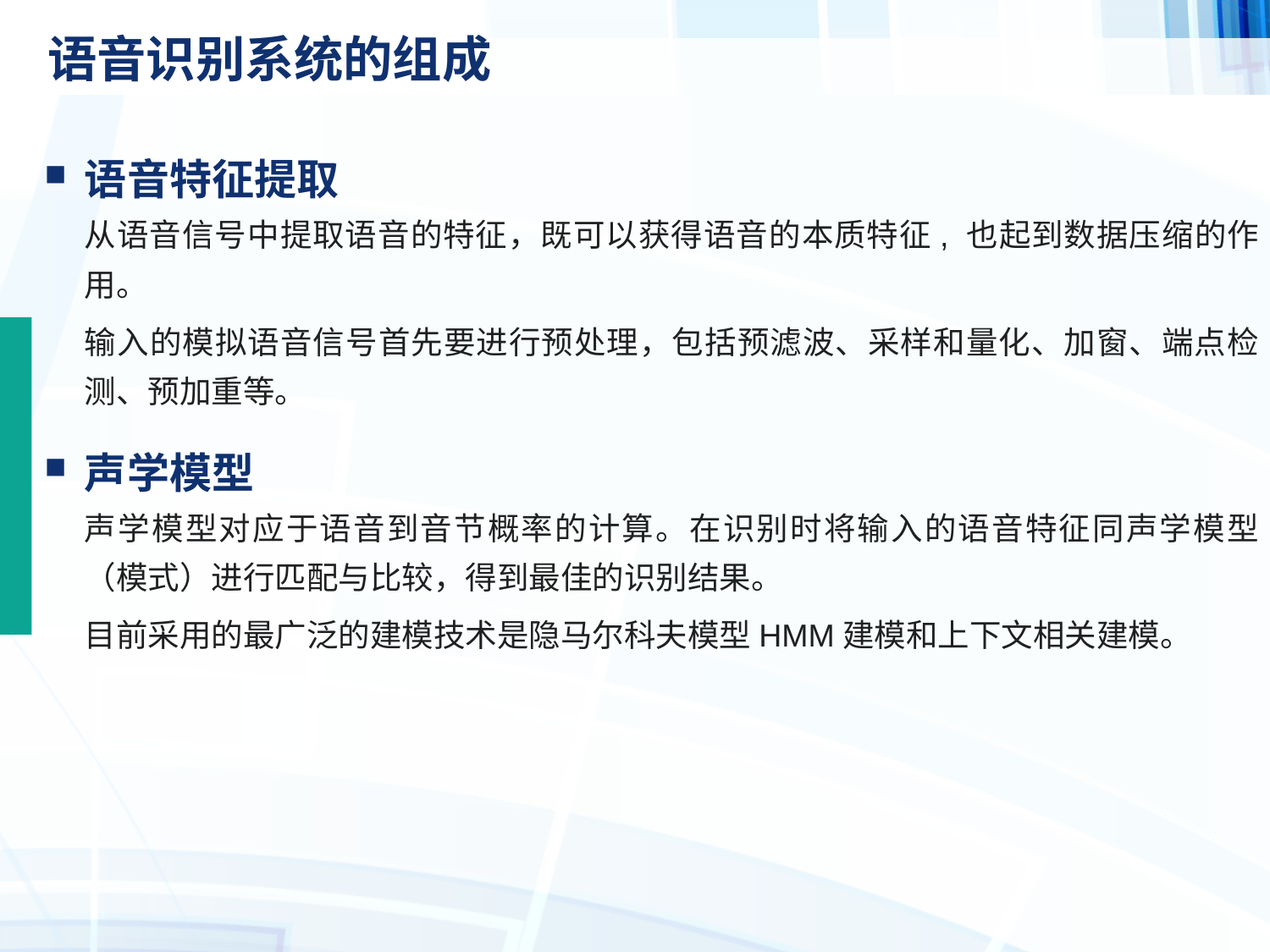

# 语音识别系统的组成
语音特征提取
从语音信号中提取语音的特征，既可以获得语音的本质特征, 也起到数据压缩的作用。
输入的模拟语音信号首先要进行预处理，包括预滤波、采样和量化、加窗、端点检测、预加重等。
声学模型
声学模型对应于语音到音节概率的计算。在识别时将输入的语音特征同声学模型（模式）进行匹配与比较，得到最佳的识别结果。
目前采用的最广泛的建模技术是隐马尔科夫模型HMM建模和上下文相关建模。